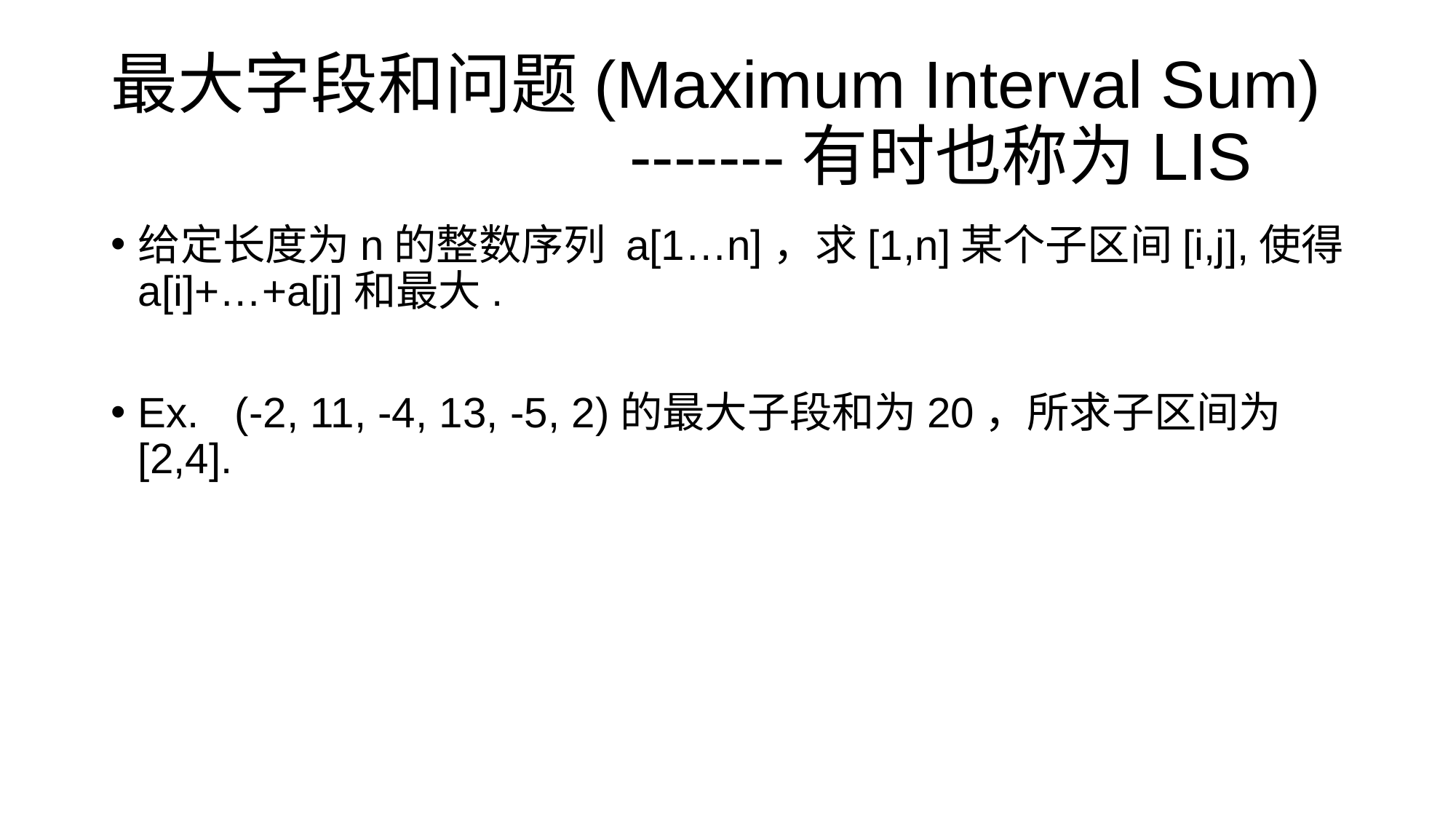

# 最大字段和问题(Maximum Interval Sum) -------有时也称为LIS
给定长度为n的整数序列 a[1…n]，求[1,n]某个子区间[i,j],使得a[i]+…+a[j]和最大.

Ex.   (-2, 11, -4, 13, -5, 2)的最大子段和为20，所求子区间为[2,4].